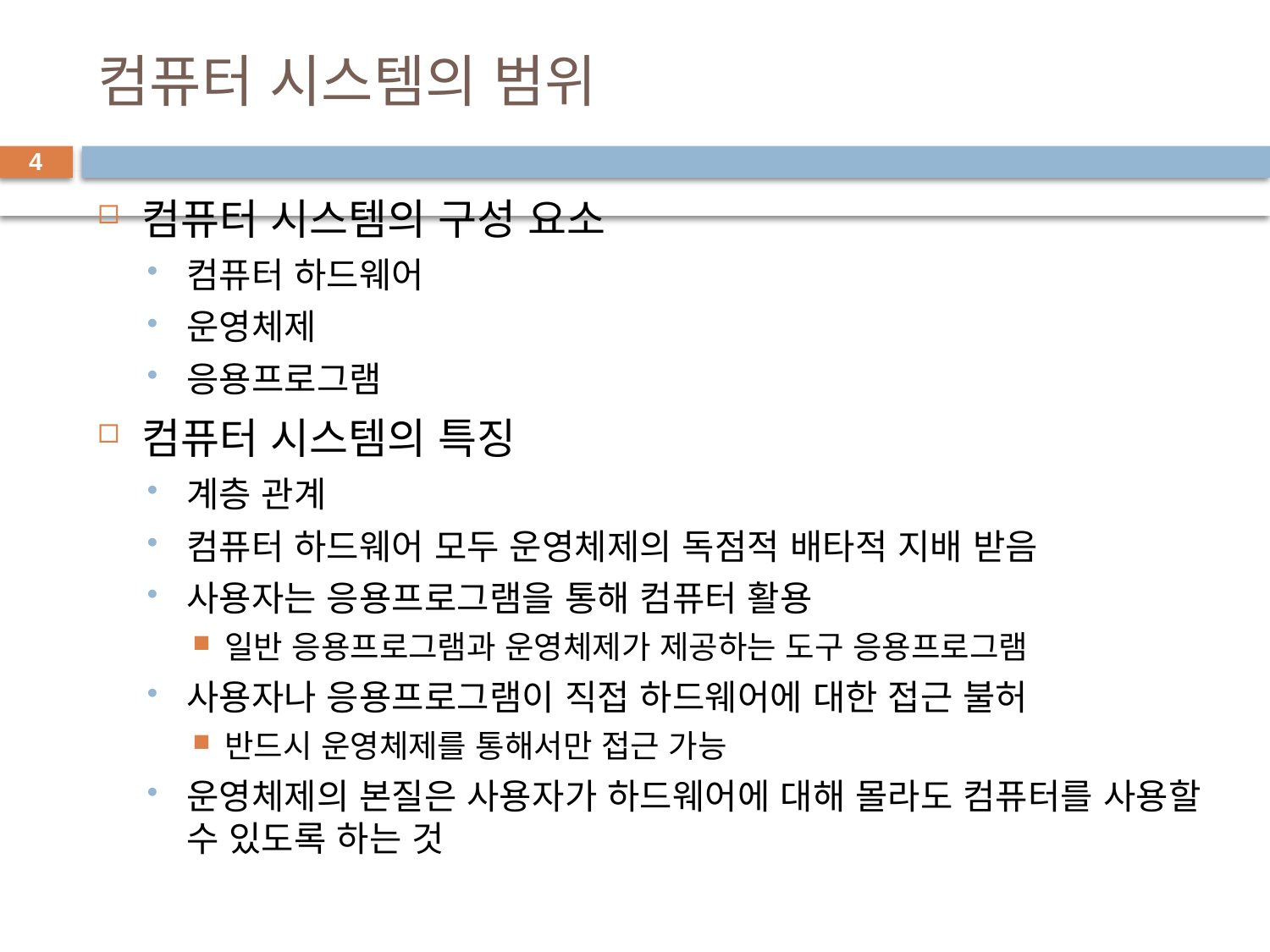

# 컴퓨터 시스템의 범위
4
컴퓨터 시스템의 구성 요소
컴퓨터 하드웨어
운영체제
응용프로그램
컴퓨터 시스템의 특징
계층 관계
컴퓨터 하드웨어 모두 운영체제의 독점적 배타적 지배 받음
사용자는 응용프로그램을 통해 컴퓨터 활용
일반 응용프로그램과 운영체제가 제공하는 도구 응용프로그램
사용자나 응용프로그램이 직접 하드웨어에 대한 접근 불허
반드시 운영체제를 통해서만 접근 가능
운영체제의 본질은 사용자가 하드웨어에 대해 몰라도 컴퓨터를 사용할 수 있도록 하는 것